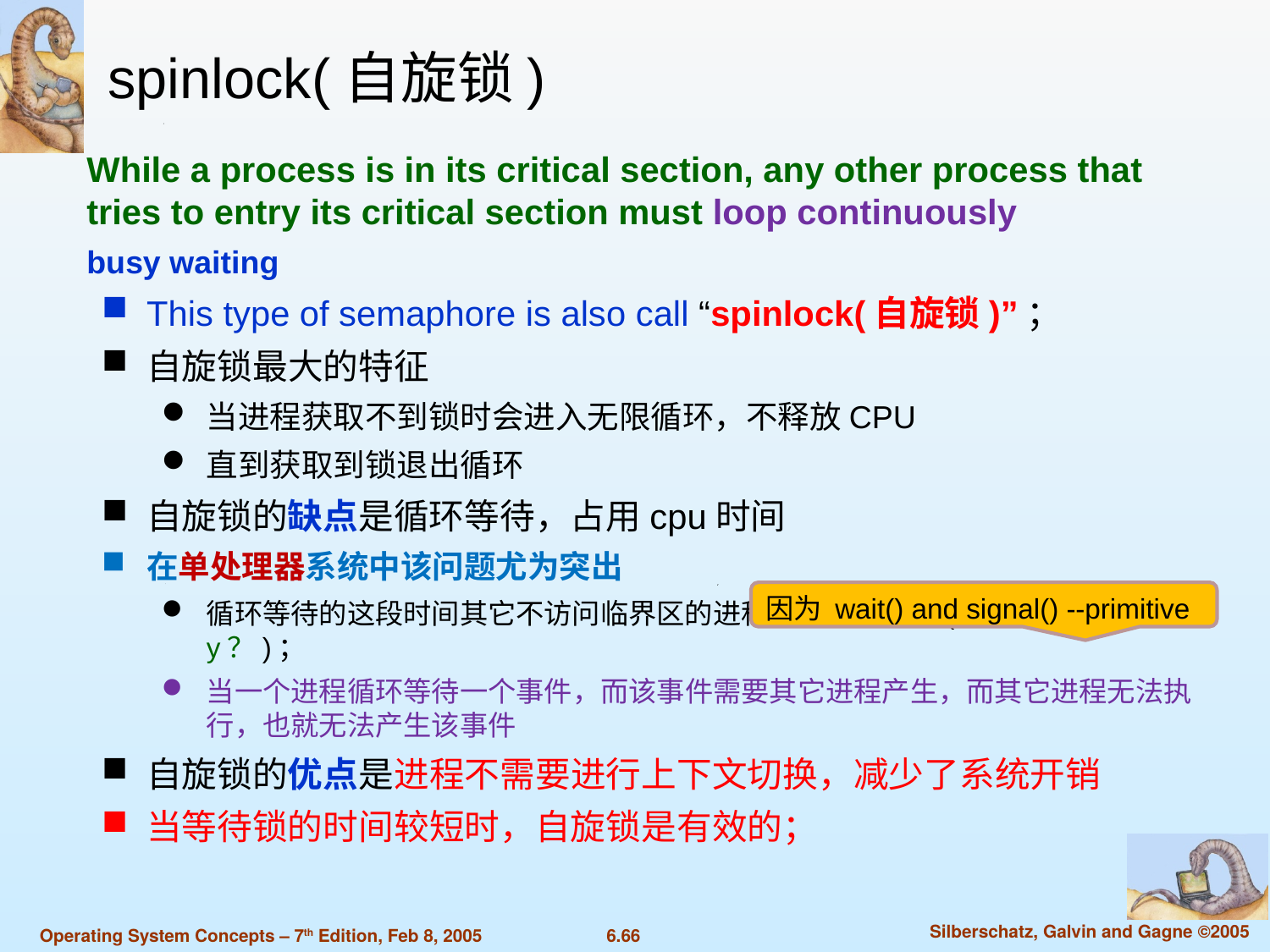

spinlock(自旋锁)
While a process is in its critical section, any other process that tries to entry its critical section must loop continuously
busy waiting
This type of semaphore is also call “spinlock(自旋锁)”；
自旋锁最大的特征
当进程获取不到锁时会进入无限循环，不释放CPU
直到获取到锁退出循环
自旋锁的缺点是循环等待，占用cpu时间
在单处理器系统中该问题尤为突出
循环等待的这段时间其它不访问临界区的进程应该可以执行(但无法执行,why？)；
当一个进程循环等待一个事件，而该事件需要其它进程产生，而其它进程无法执行，也就无法产生该事件
自旋锁的优点是进程不需要进行上下文切换，减少了系统开销
当等待锁的时间较短时，自旋锁是有效的；

因为 wait() and signal() --primitive